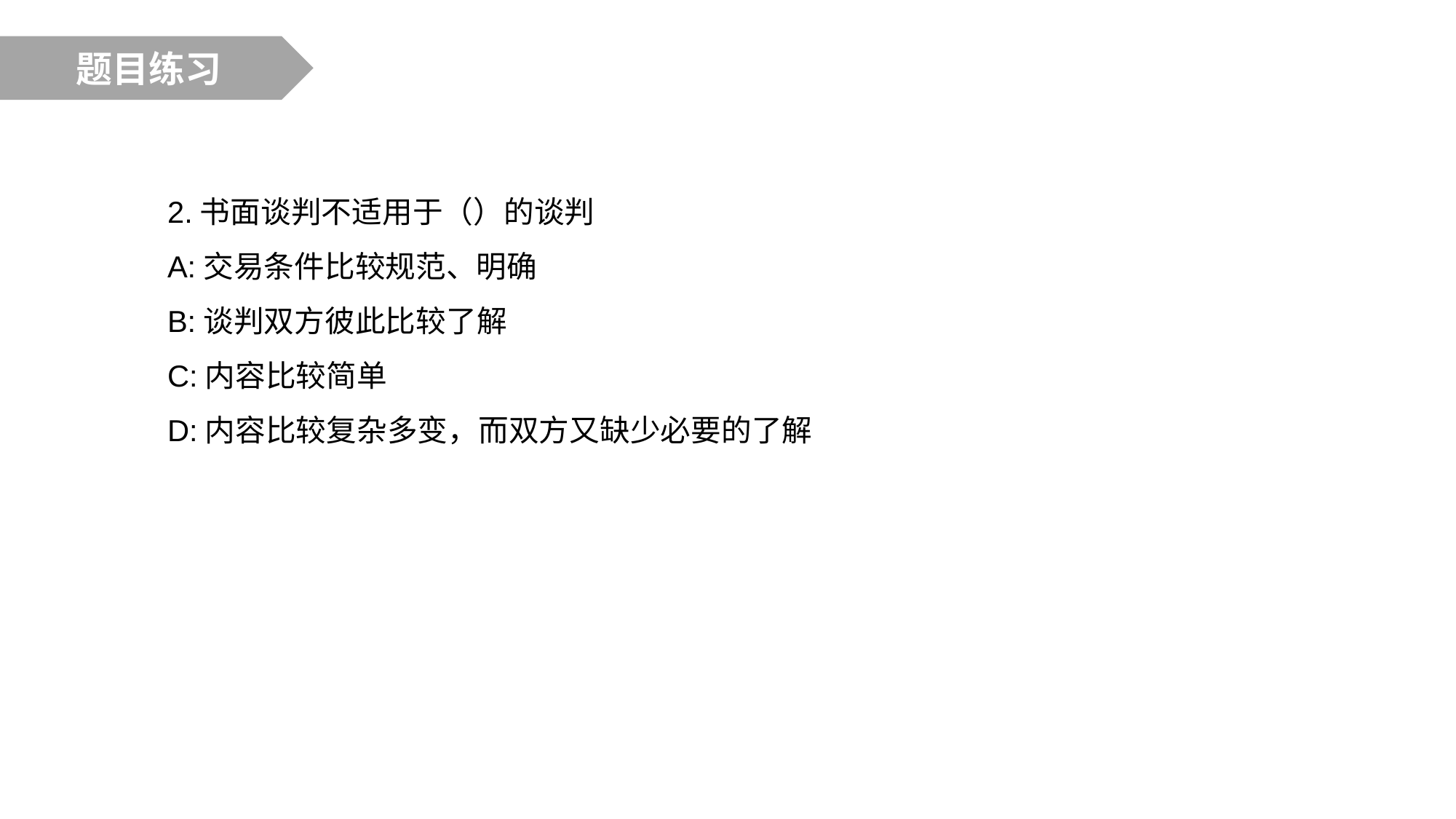

题目练习
2.书面谈判不适用于（）的谈判
A:交易条件比较规范、明确
B:谈判双方彼此比较了解
C:内容比较简单
D:内容比较复杂多变，而双方又缺少必要的了解